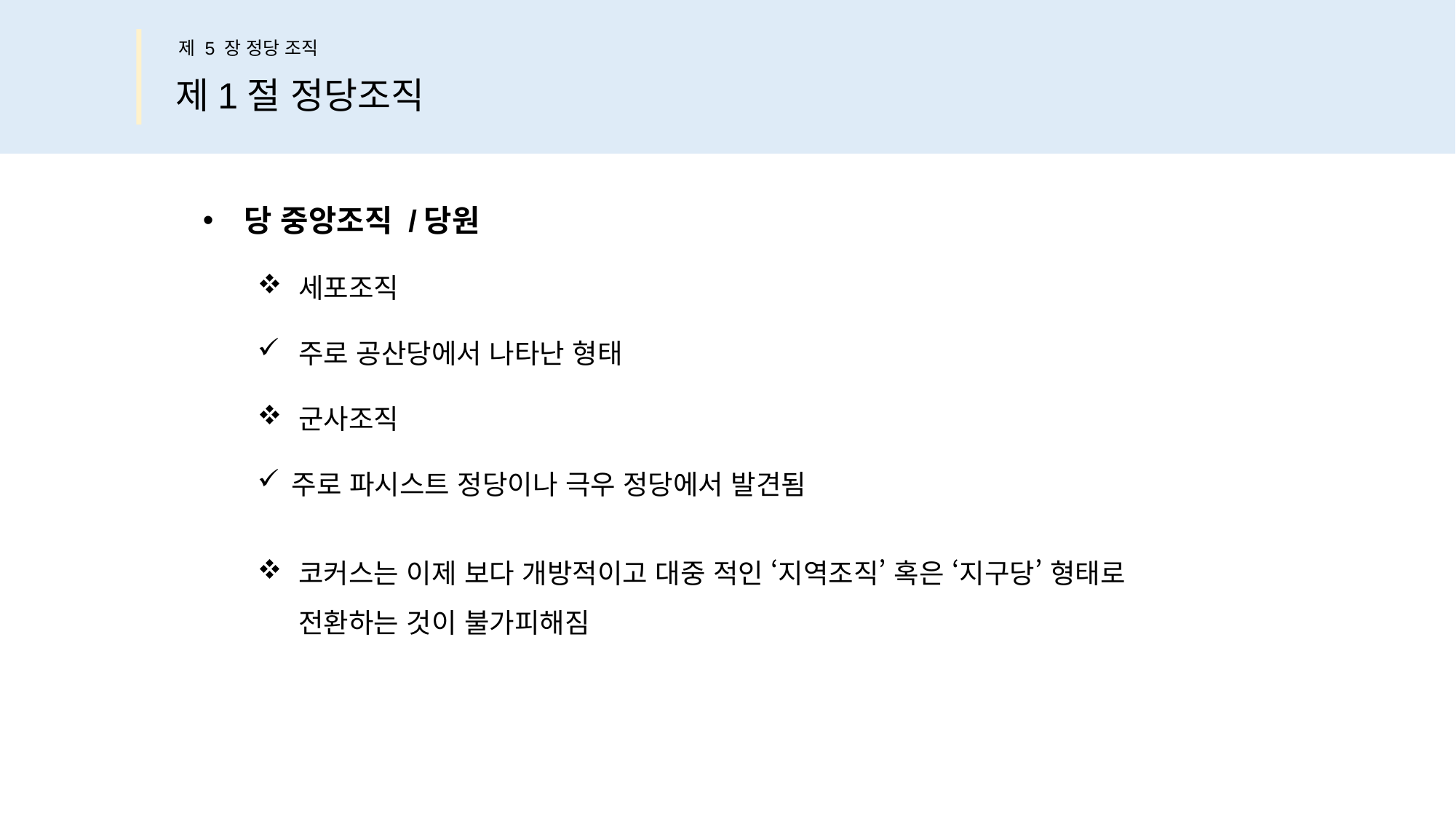

제 5 장 정당 조직
제1절 정당조직
당 중앙조직 /당원
세포조직
주로 공산당에서 나타난 형태
군사조직
주로 파시스트 정당이나 극우 정당에서 발견됨

코커스는 이제 보다 개방적이고 대중 적인 ‘지역조직’ 혹은 ‘지구당’ 형태로
전환하는 것이 불가피해짐